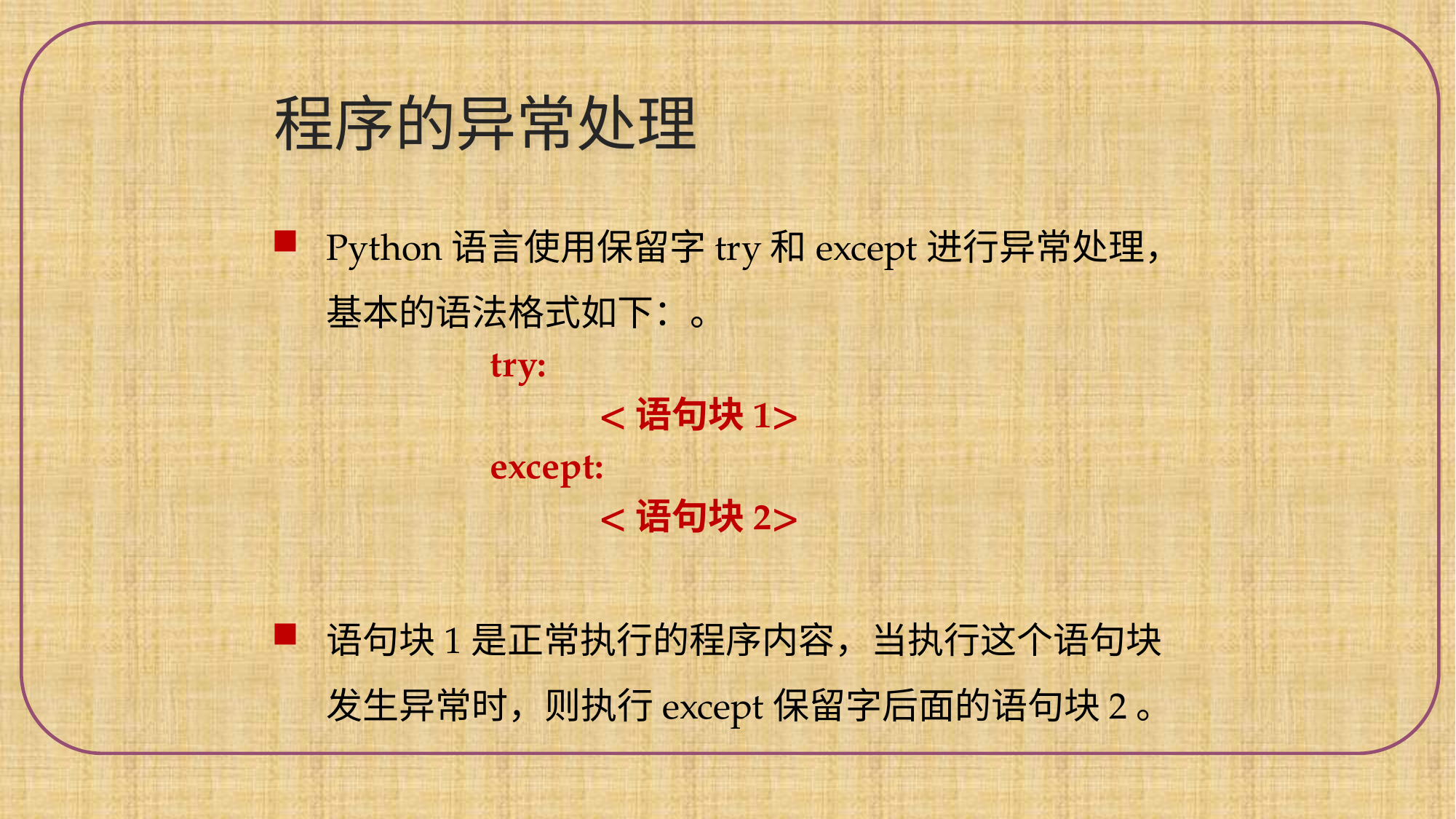

程序的异常处理
Python语言使用保留字try和except进行异常处理，基本的语法格式如下：。
		try:
			<语句块1>
		except:
			<语句块2>

语句块1是正常执行的程序内容，当执行这个语句块发生异常时，则执行except保留字后面的语句块2。